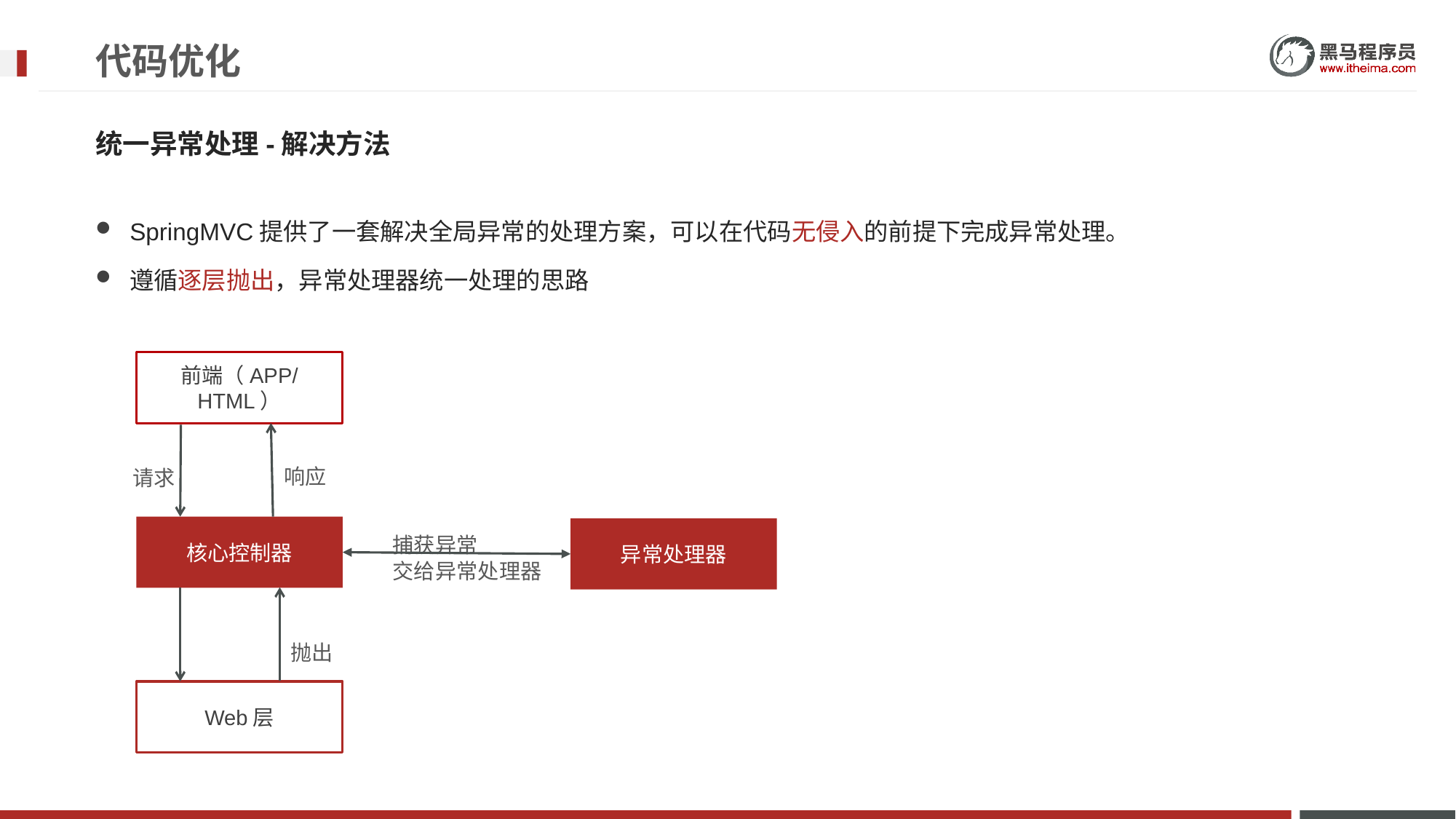

# 代码优化
统一异常处理-解决方法
SpringMVC提供了一套解决全局异常的处理方案，可以在代码无侵入的前提下完成异常处理。
遵循逐层抛出，异常处理器统一处理的思路

前端（APP/HTML）
响应
请求

捕获异常
交给异常处理器
核心控制器
异常处理器
抛出
Web层